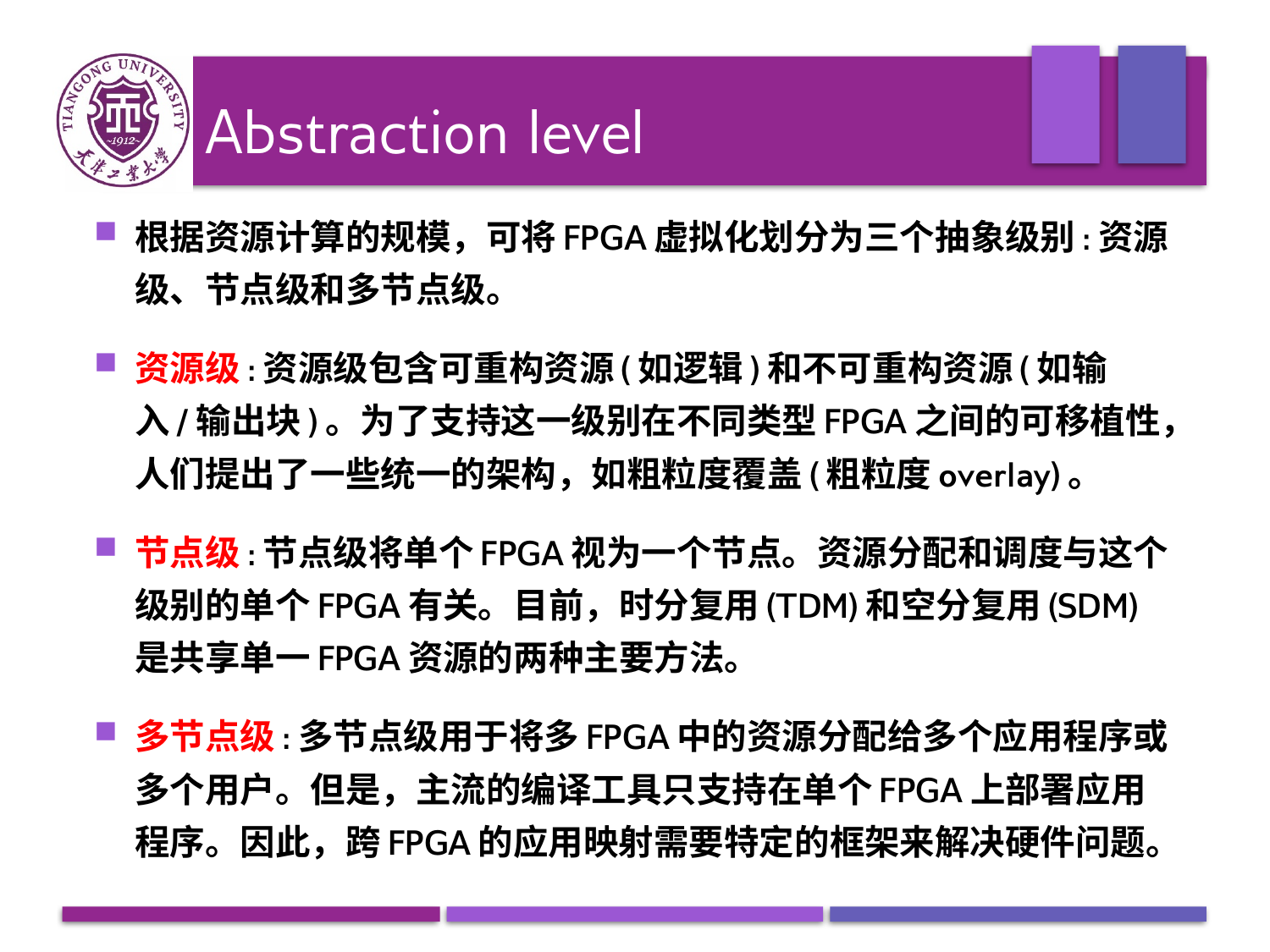

# Abstraction level
根据资源计算的规模，可将FPGA虚拟化划分为三个抽象级别:资源级、节点级和多节点级。
资源级:资源级包含可重构资源(如逻辑)和不可重构资源(如输入/输出块)。为了支持这一级别在不同类型FPGA之间的可移植性，人们提出了一些统一的架构，如粗粒度覆盖(粗粒度overlay)。
节点级:节点级将单个FPGA视为一个节点。资源分配和调度与这个级别的单个FPGA有关。目前，时分复用(TDM)和空分复用(SDM)是共享单一FPGA资源的两种主要方法。
多节点级:多节点级用于将多FPGA中的资源分配给多个应用程序或多个用户。但是，主流的编译工具只支持在单个FPGA上部署应用程序。因此，跨FPGA的应用映射需要特定的框架来解决硬件问题。